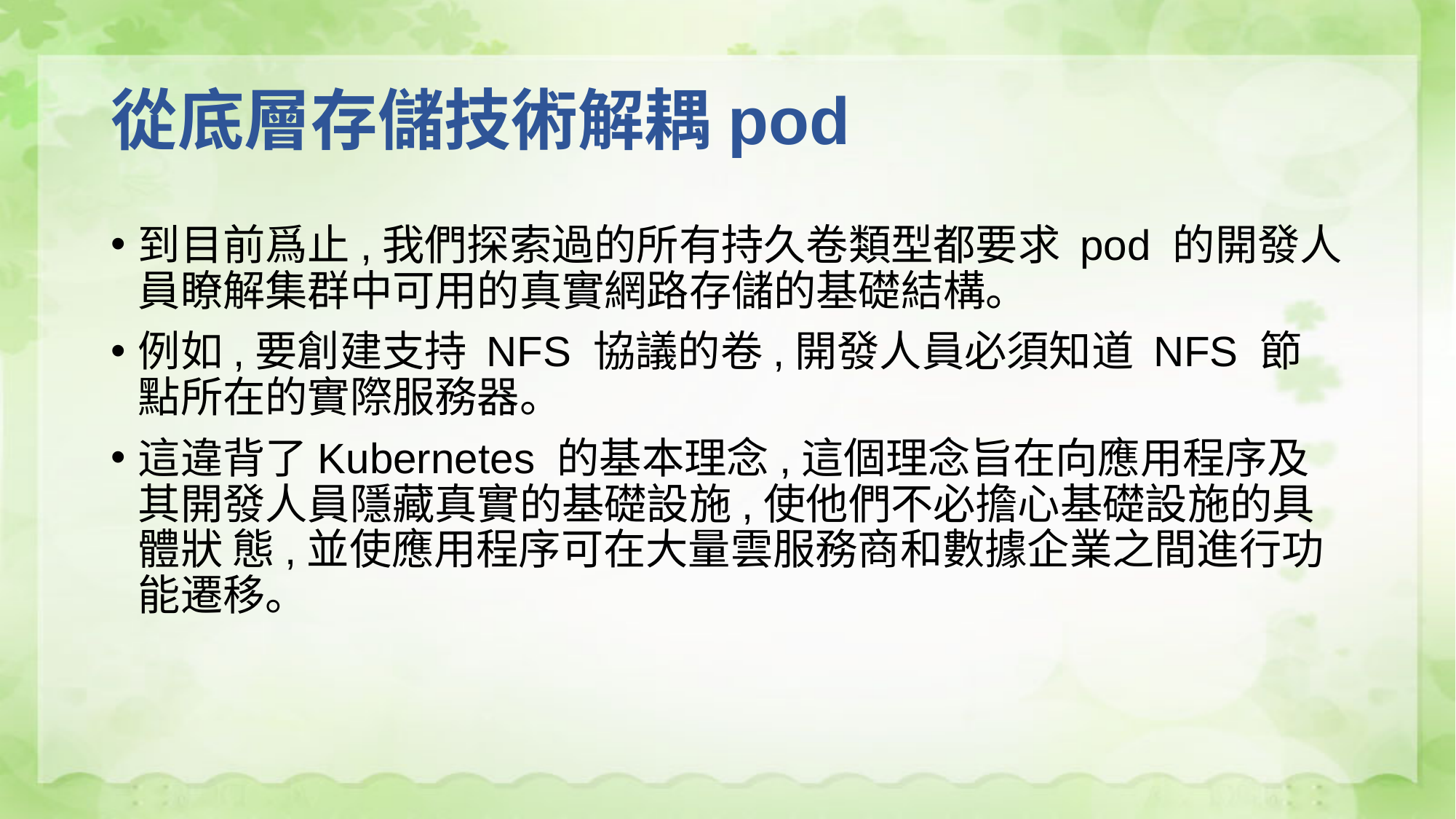

# 從底層存儲技術解耦pod
到目前爲止,我們探索過的所有持久卷類型都要求 pod 的開發人員瞭解集群中可用的真實網路存儲的基礎結構。
例如,要創建支持 NFS 協議的卷,開發人員必須知道 NFS 節點所在的實際服務器。
這違背了Kubernetes 的基本理念,這個理念旨在向應用程序及其開發人員隱藏真實的基礎設施,使他們不必擔心基礎設施的具體狀 態,並使應用程序可在大量雲服務商和數據企業之間進行功能遷移。